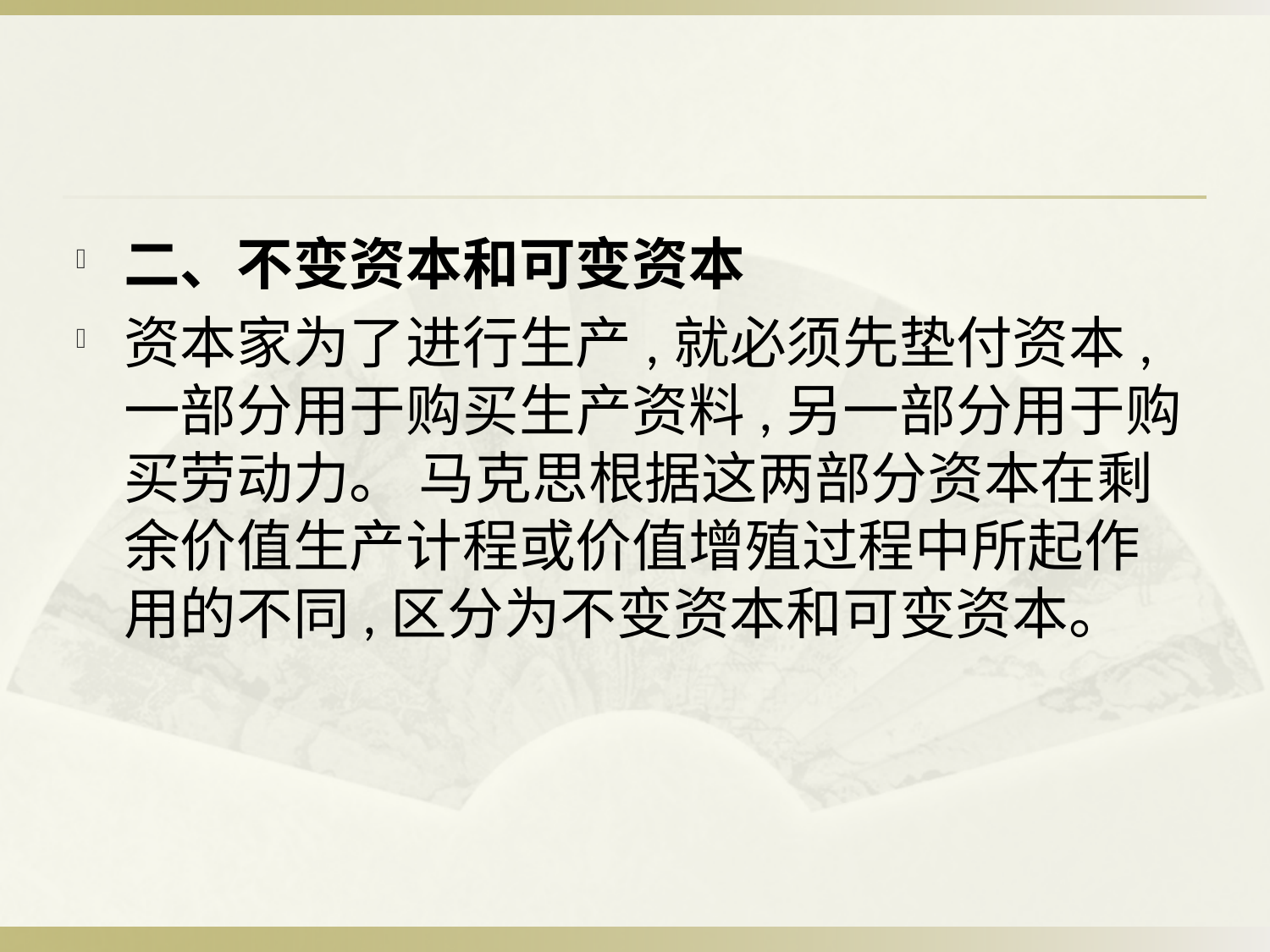

#
二、不变资本和可变资本
资本家为了进行生产,就必须先垫付资本,一部分用于购买生产资料,另一部分用于购买劳动力。 马克思根据这两部分资本在剩余价值生产计程或价值增殖过程中所起作用的不同,区分为不变资本和可变资本。